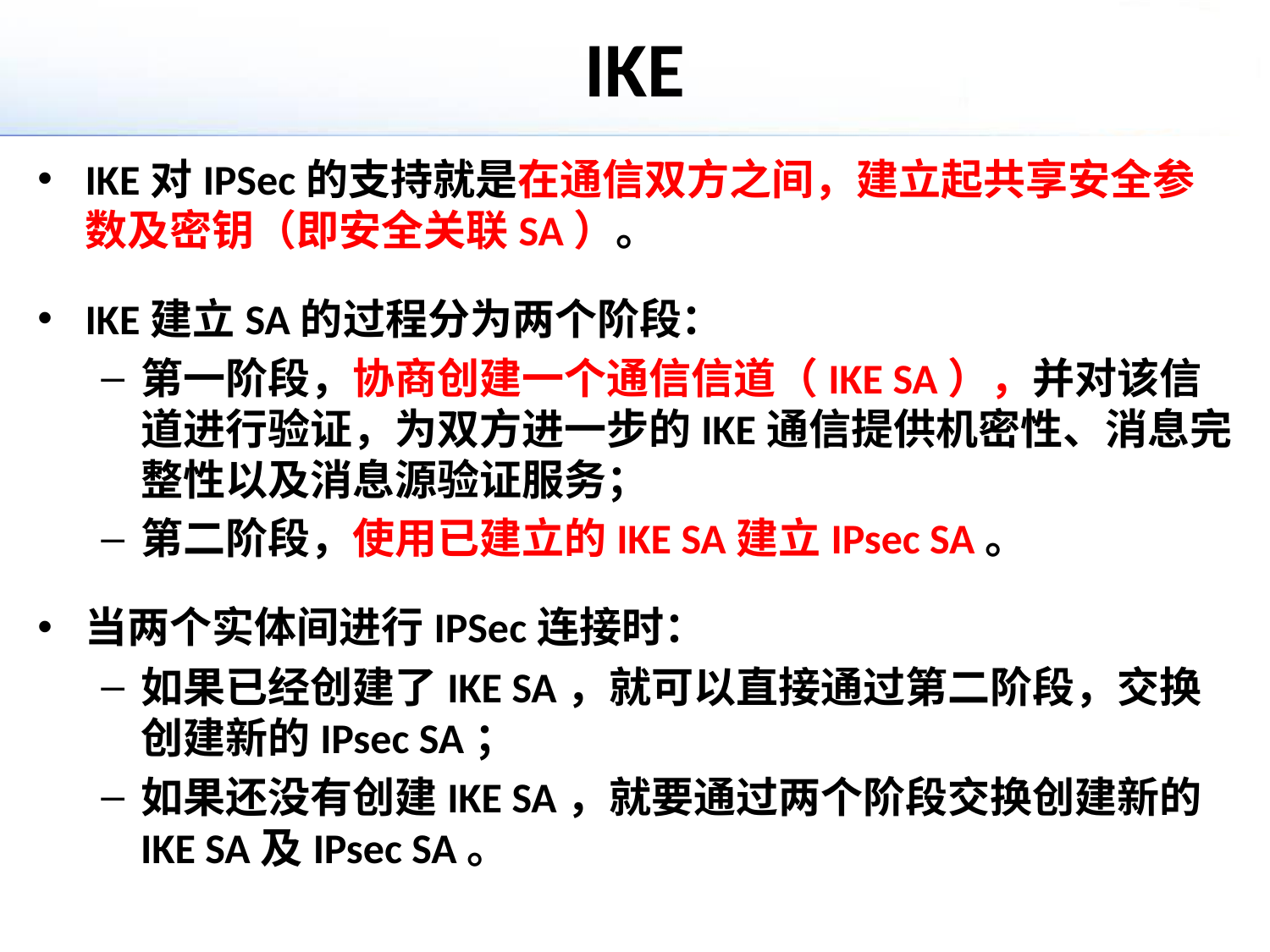

# IKE
IKE对IPSec的支持就是在通信双方之间，建立起共享安全参数及密钥（即安全关联SA）。

IKE建立SA的过程分为两个阶段：
第一阶段，协商创建一个通信信道（IKE SA），并对该信道进行验证，为双方进一步的IKE通信提供机密性、消息完整性以及消息源验证服务；
第二阶段，使用已建立的IKE SA建立IPsec SA。

当两个实体间进行IPSec连接时：
如果已经创建了IKE SA，就可以直接通过第二阶段，交换创建新的IPsec SA；
如果还没有创建IKE SA，就要通过两个阶段交换创建新的IKE SA及IPsec SA。